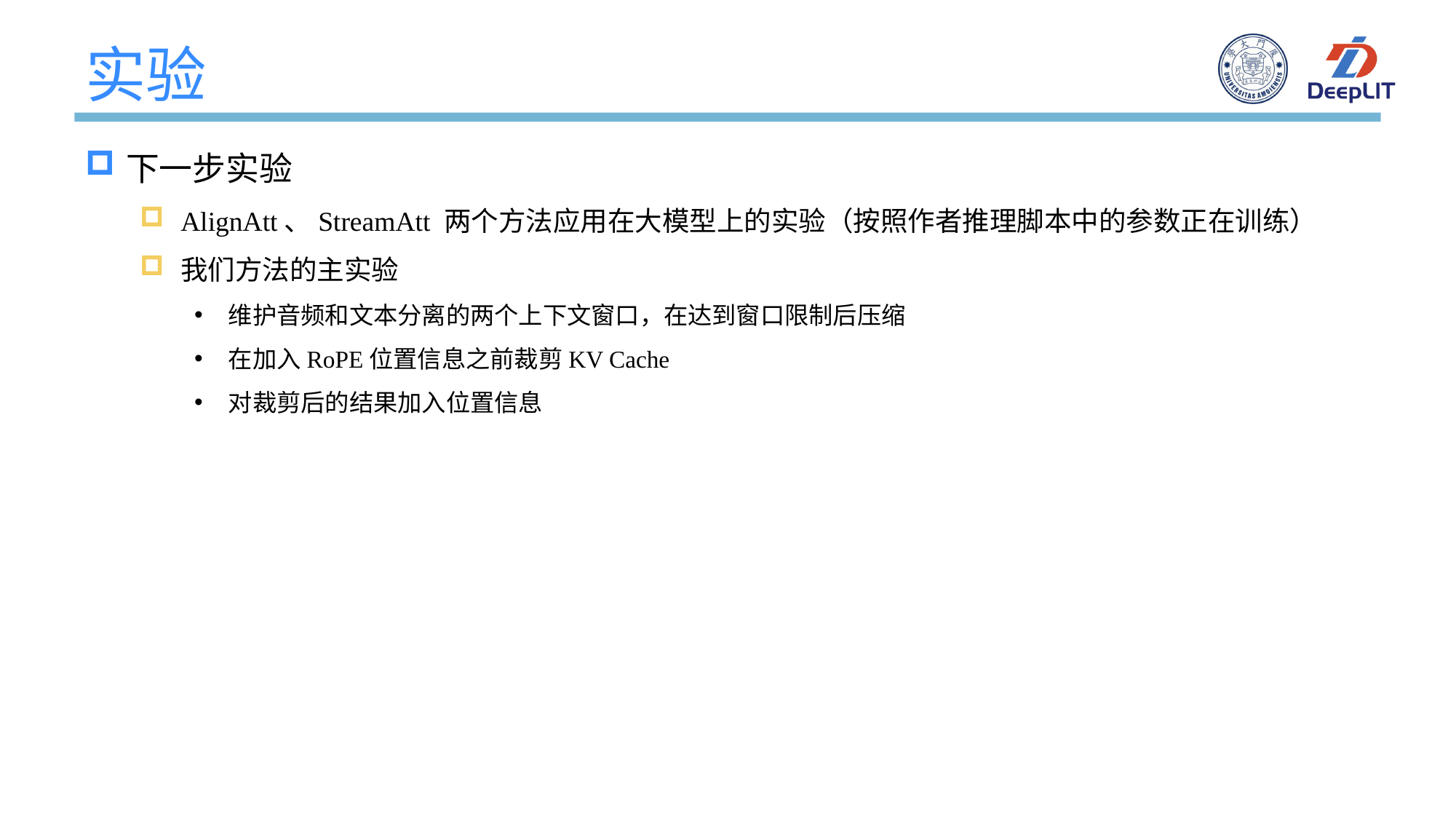

# 实验
下一步实验
AlignAtt、StreamAtt 两个方法应用在大模型上的实验（按照作者推理脚本中的参数正在训练）
我们方法的主实验
维护音频和文本分离的两个上下文窗口，在达到窗口限制后压缩
在加入RoPE位置信息之前裁剪KV Cache
对裁剪后的结果加入位置信息